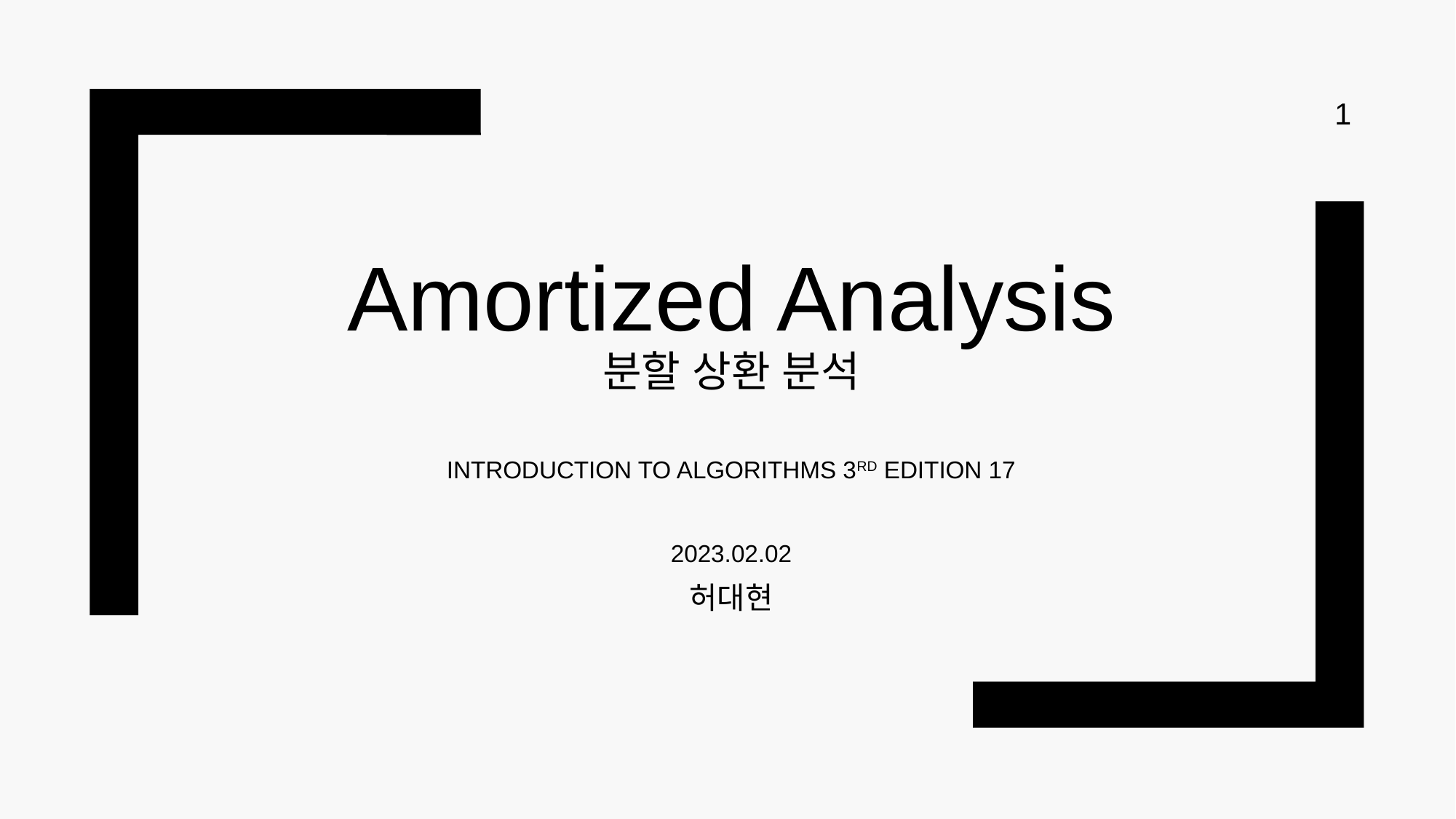

1
# Amortized Analysis 분할 상환 분석
INTRODUCTION TO ALGORITHMS 3RD EDITION 17
2023.02.02
허대현